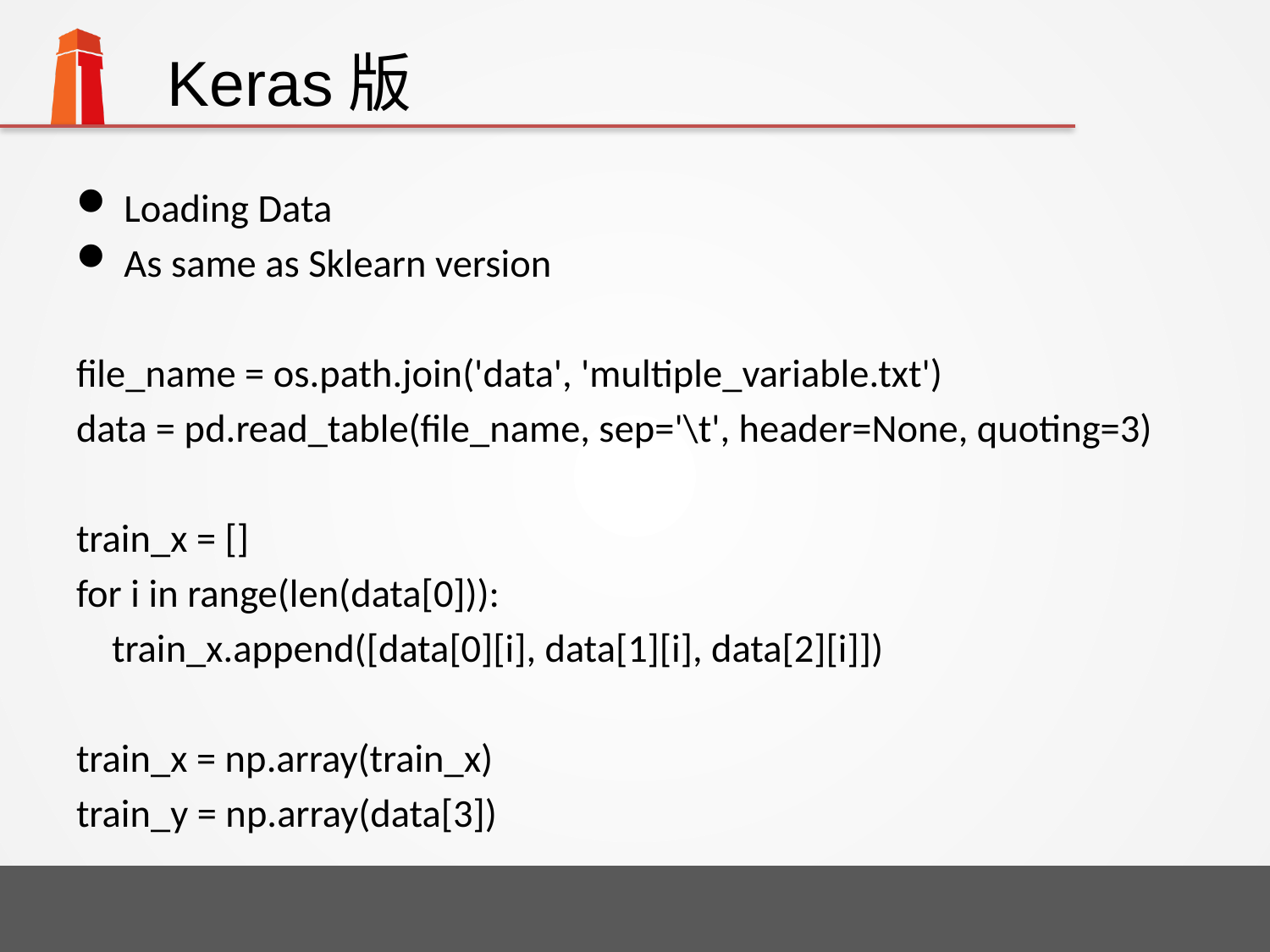

# Keras版
Loading Data
As same as Sklearn version

file_name = os.path.join('data', 'multiple_variable.txt')
data = pd.read_table(file_name, sep='\t', header=None, quoting=3)

train_x = []
for i in range(len(data[0])):
    train_x.append([data[0][i], data[1][i], data[2][i]])

train_x = np.array(train_x)
train_y = np.array(data[3])